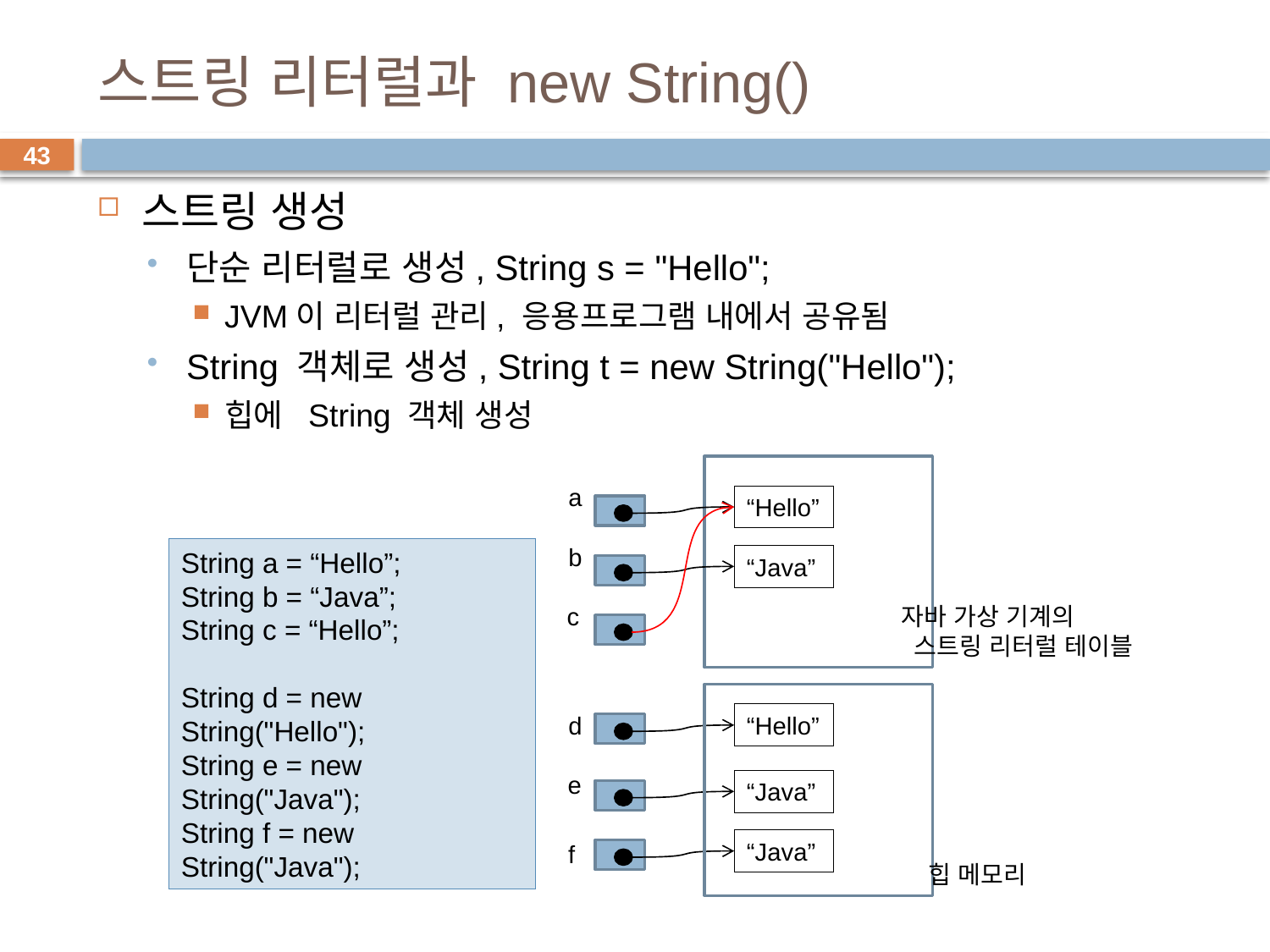

# 스트링 리터럴과 new String()
43
스트링 생성
단순 리터럴로 생성, String s = "Hello";
JVM이 리터럴 관리, 응용프로그램 내에서 공유됨
String 객체로 생성, String t = new String("Hello");
힙에  String 객체 생성

a
“Hello”

b
String a = “Hello”;
String b = “Java”;
String c = “Hello”;

String d = new String("Hello");
String e = new String("Java");
String f = new String("Java");
“Java”

c
자바 가상 기계의
 스트링 리터럴 테이블

d
“Hello”

e
“Java”

“Java”
f

힙 메모리